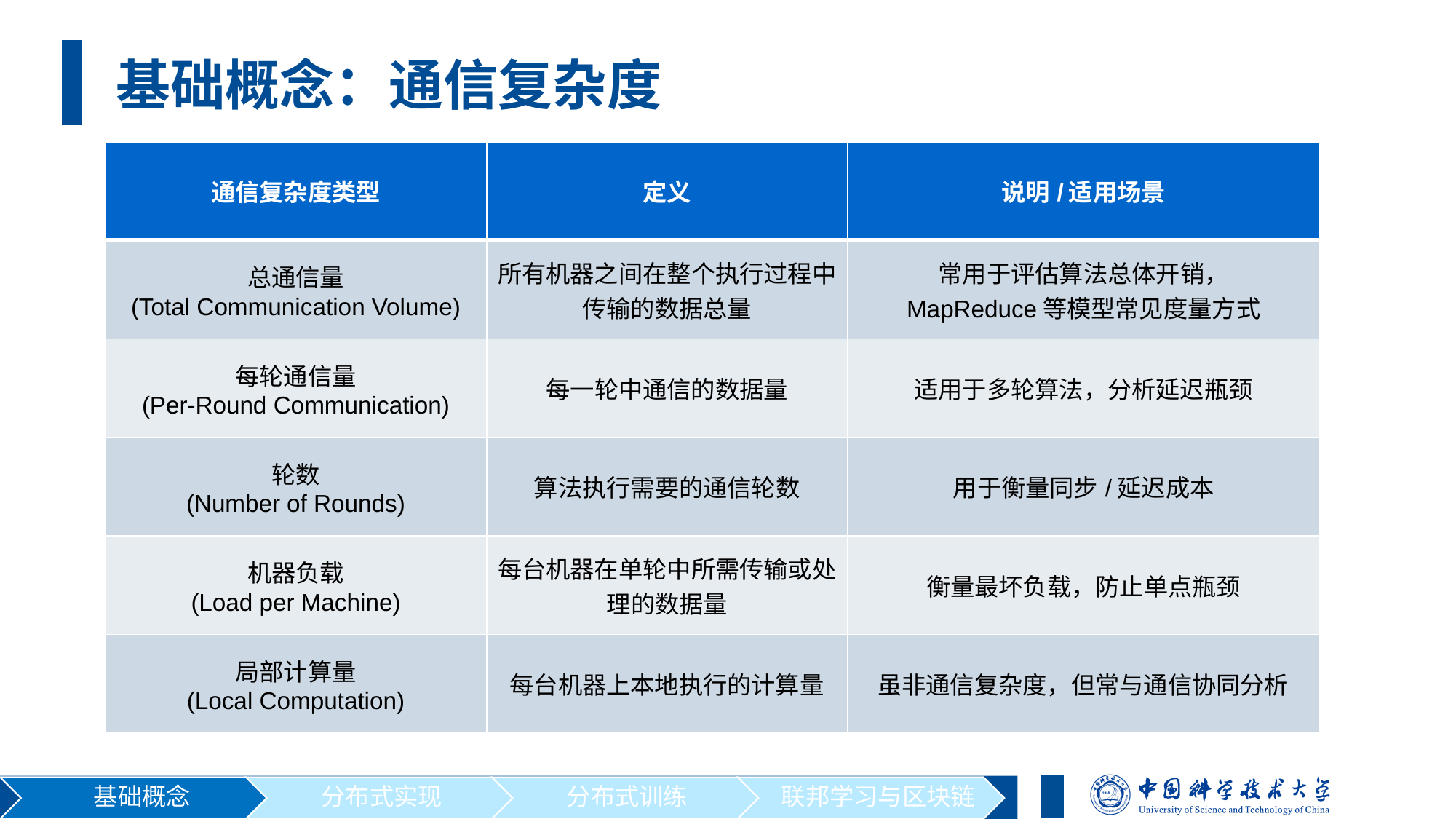

基础概念：通信复杂度
| 通信复杂度类型 | 定义 | 说明/适用场景 |
| --- | --- | --- |
| 总通信量 (Total Communication Volume) | 所有机器之间在整个执行过程中传输的数据总量 | 常用于评估算法总体开销， MapReduce等模型常见度量方式 |
| 每轮通信量 (Per-Round Communication) | 每一轮中通信的数据量 | 适用于多轮算法，分析延迟瓶颈 |
| 轮数 (Number of Rounds) | 算法执行需要的通信轮数 | 用于衡量同步/延迟成本 |
| 机器负载 (Load per Machine) | 每台机器在单轮中所需传输或处理的数据量 | 衡量最坏负载，防止单点瓶颈 |
| 局部计算量 (Local Computation) | 每台机器上本地执行的计算量 | 虽非通信复杂度，但常与通信协同分析 |

基础概念

分布式实现

分布式训练

联邦学习与区块链